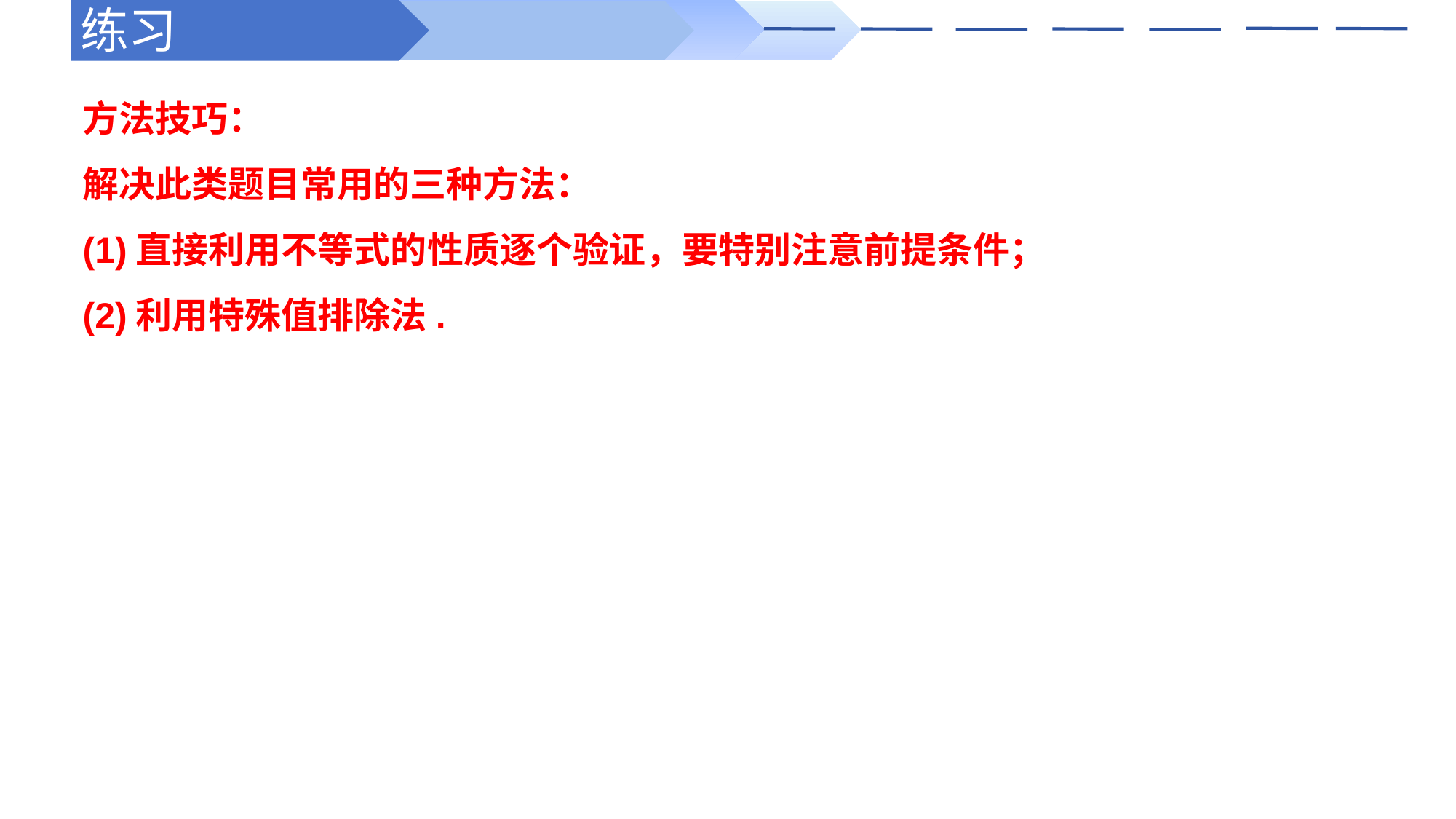

练习

方法技巧：
解决此类题目常用的三种方法：
(1)直接利用不等式的性质逐个验证，要特别注意前提条件；
(2)利用特殊值排除法.